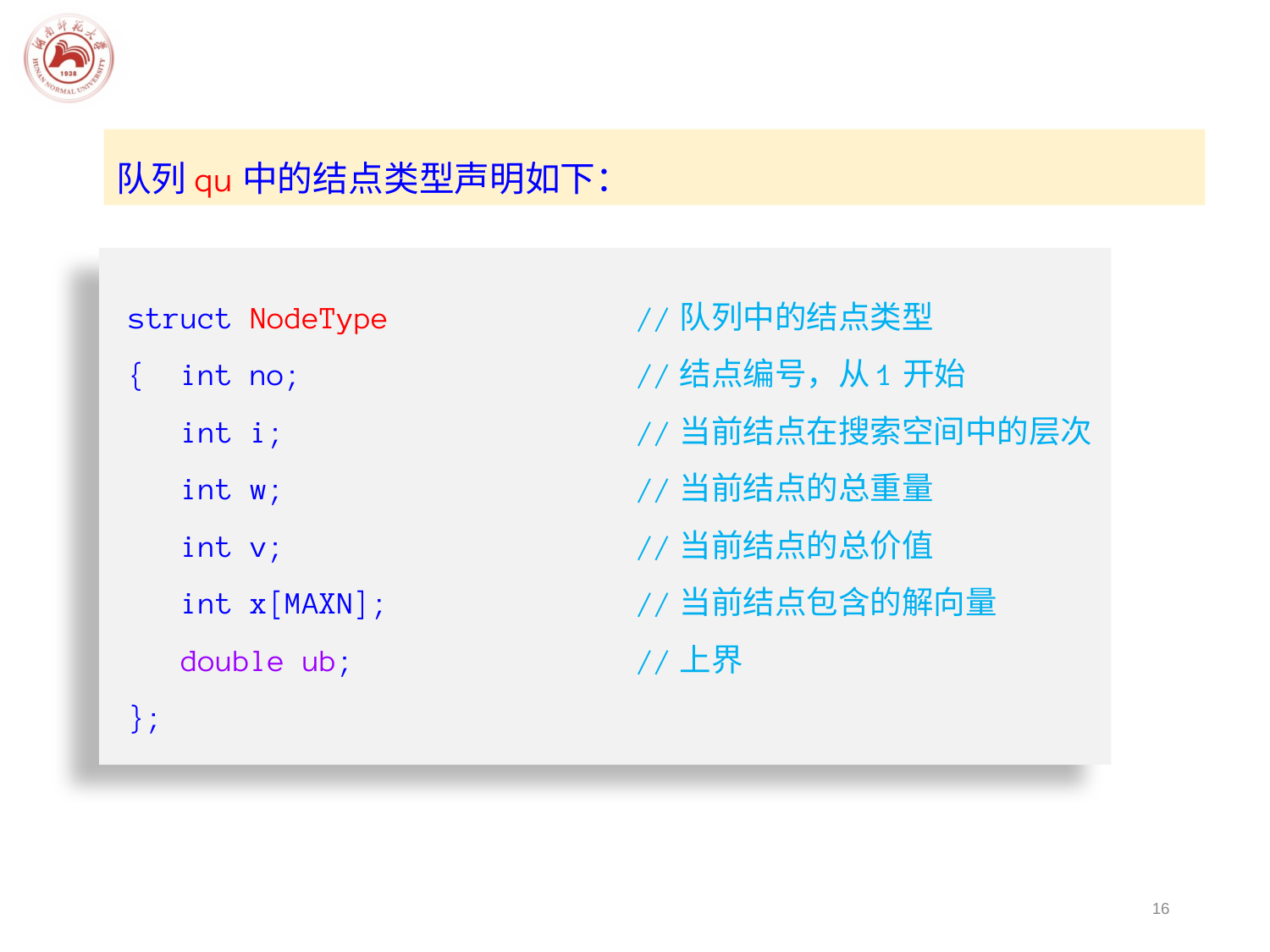

队列qu中的结点类型声明如下：
struct NodeType		//队列中的结点类型
{  int no;			//结点编号，从1开始
   int i;			//当前结点在搜索空间中的层次
   int w;			//当前结点的总重量
   int v;			//当前结点的总价值
   int x[MAXN];		//当前结点包含的解向量
   double ub;			//上界
};
16